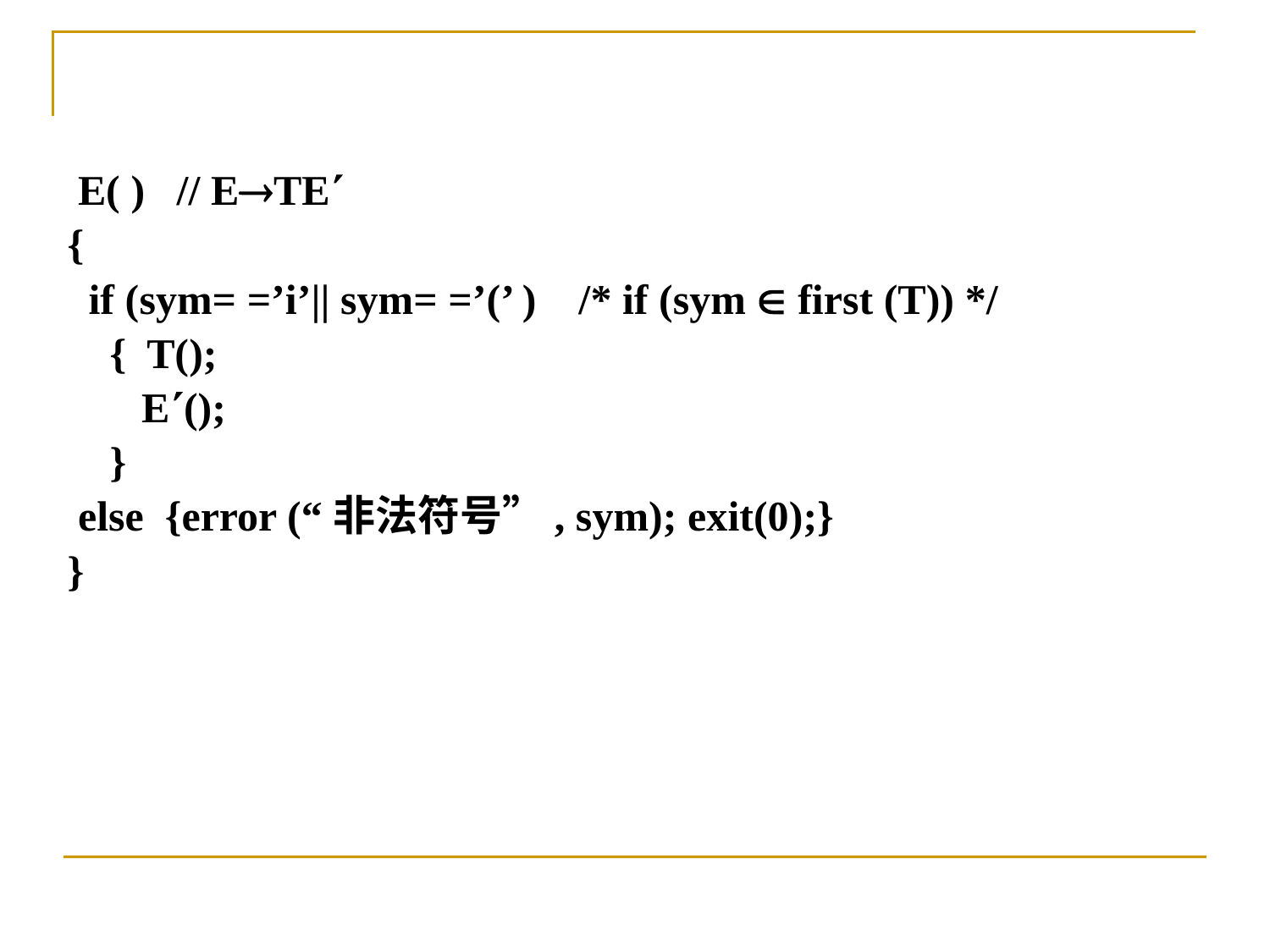

E( )   // E→TE′
{
  if (sym= =’i’|| sym= =’(’ )    /* if (sym ∈ first (T)) */
    {  T();
       E′();
    }
 else  {error (“非法符号”, sym); exit(0);}
}

106